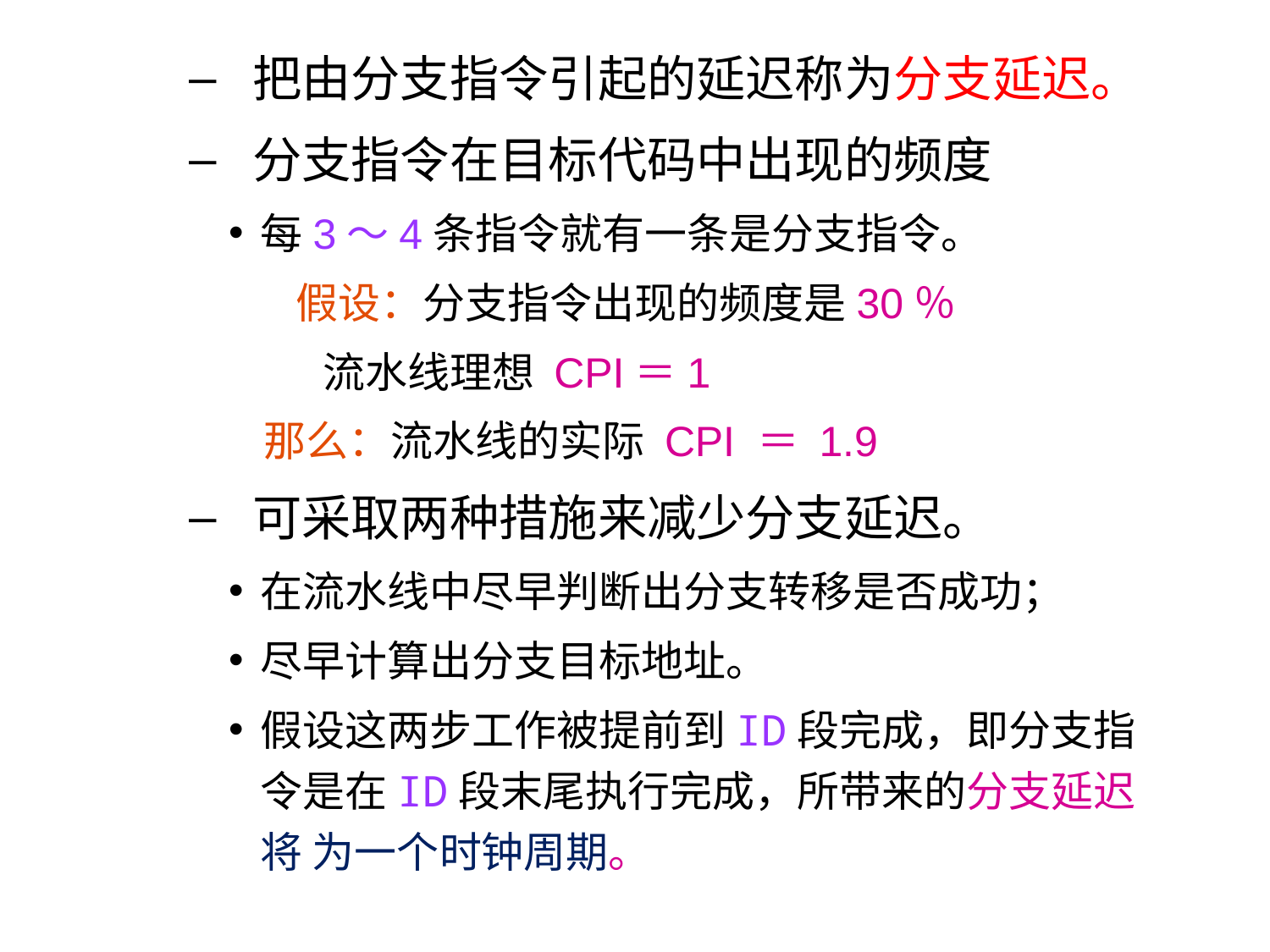

把由分支指令引起的延迟称为分支延迟。
分支指令在目标代码中出现的频度
每3～4条指令就有一条是分支指令。
      假设：分支指令出现的频度是30％
          流水线理想 CPI＝1
    那么：流水线的实际 CPI ＝ 1.9
可采取两种措施来减少分支延迟。
在流水线中尽早判断出分支转移是否成功；
尽早计算出分支目标地址。
假设这两步工作被提前到ID段完成，即分支指令是在ID段末尾执行完成，所带来的分支延迟将 为一个时钟周期。